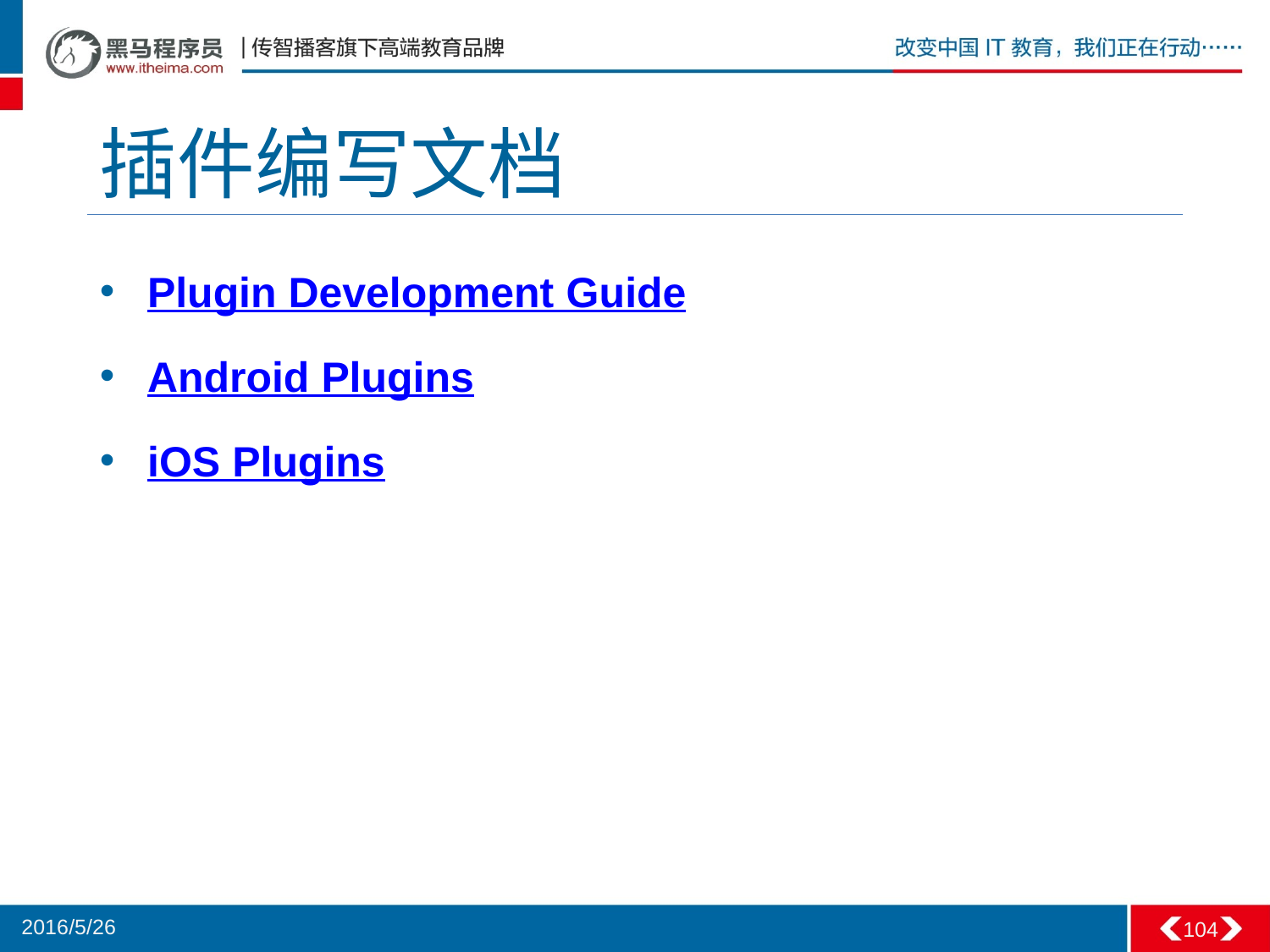

# 插件编写文档
Plugin Development Guide
Android Plugins
iOS Plugins

104

2016/5/26